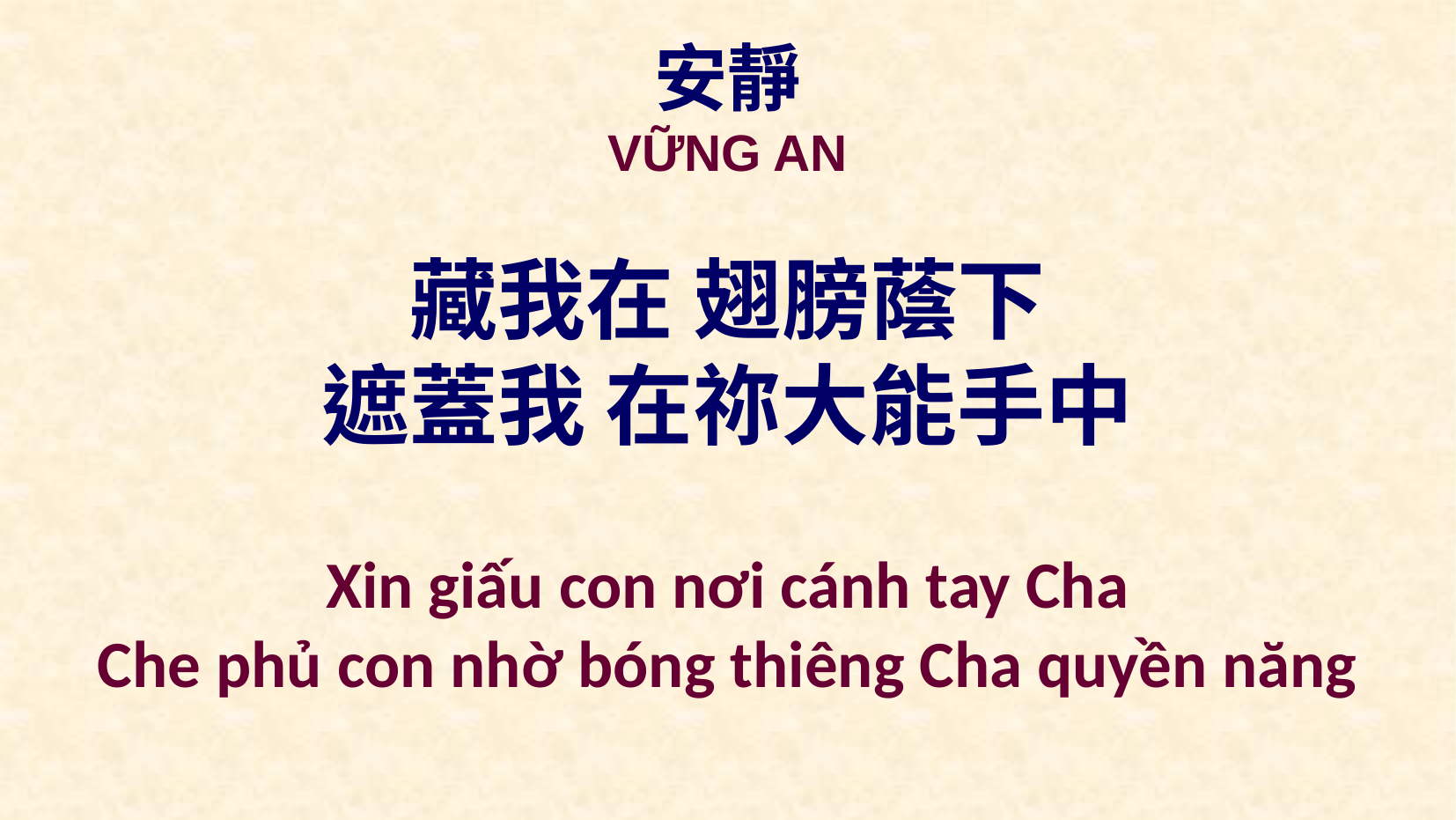

安靜
VỮNG AN
藏我在 翅膀蔭下
遮蓋我 在祢大能手中
Xin giấu con nơi cánh tay Cha
Che phủ con nhờ bóng thiêng Cha quyền năng